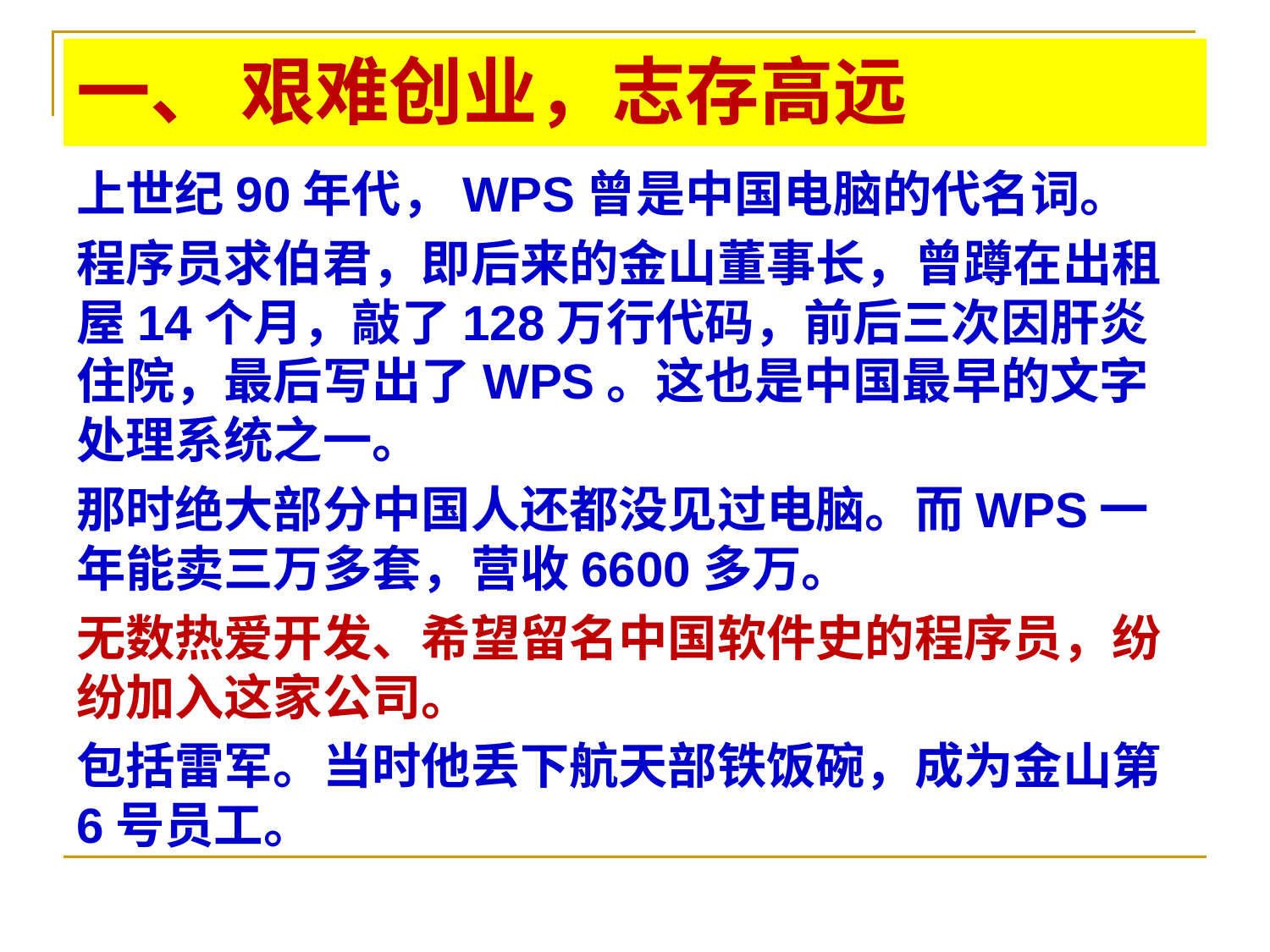

# 一、 艰难创业，志存高远
上世纪90年代，WPS曾是中国电脑的代名词。
程序员求伯君，即后来的金山董事长，曾蹲在出租屋14个月，敲了128万行代码，前后三次因肝炎住院，最后写出了WPS。这也是中国最早的文字处理系统之一。
那时绝大部分中国人还都没见过电脑。而WPS一年能卖三万多套，营收6600多万。
无数热爱开发、希望留名中国软件史的程序员，纷纷加入这家公司。
包括雷军。当时他丢下航天部铁饭碗，成为金山第6号员工。

44